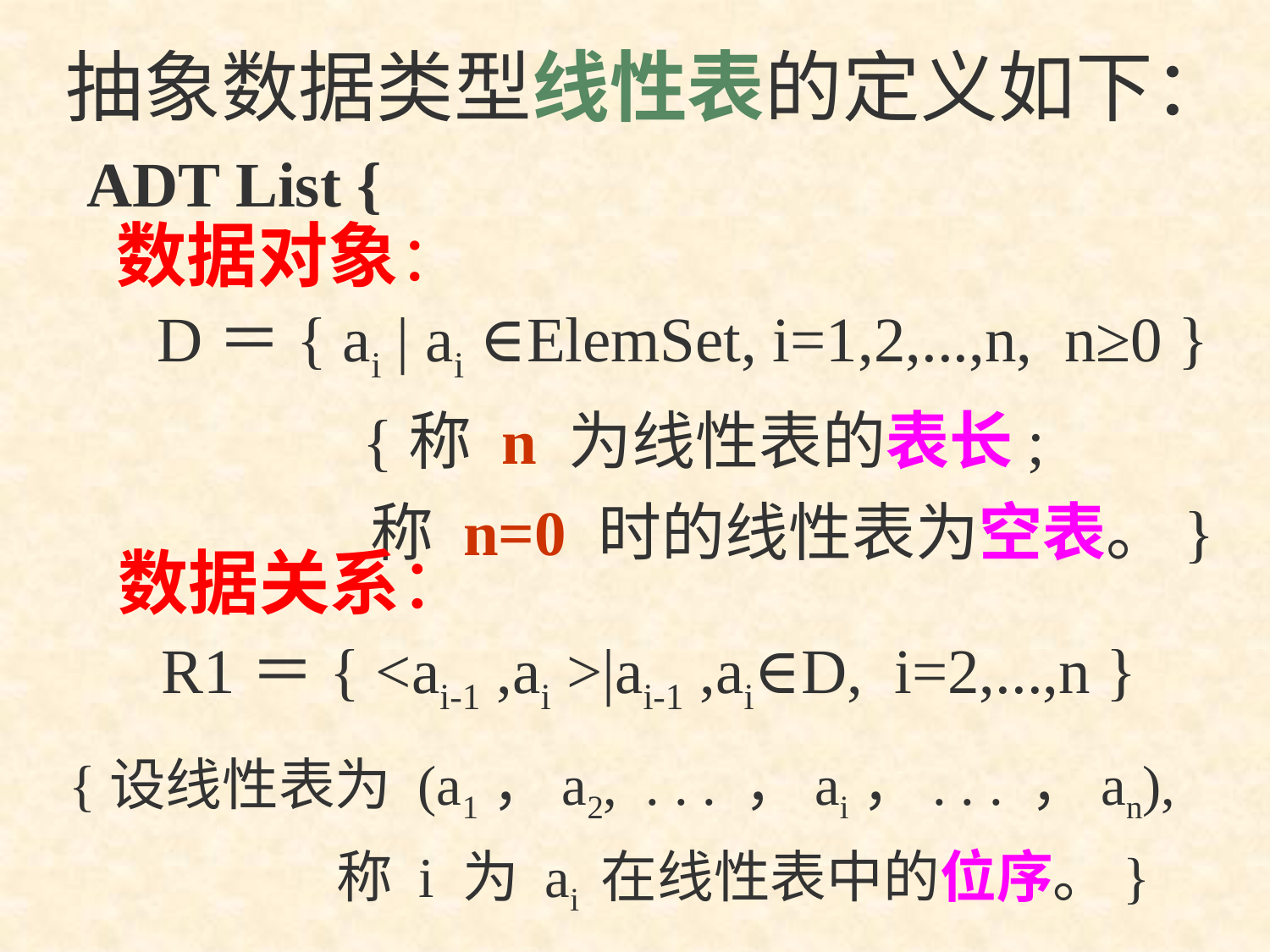

抽象数据类型线性表的定义如下：
ADT List {
 数据对象：
D＝{ ai | ai ∈ElemSet, i=1,2,...,n,  n≥0 }
             {称 n 为线性表的表长;
              称 n=0 时的线性表为空表。}
数据关系：
R1＝{ <ai-1 ,ai >|ai-1 ,ai∈D,  i=2,...,n }
{设线性表为 (a1，a2,  . . . ，ai，. . . ，an),
                    称 i 为 ai 在线性表中的位序。}